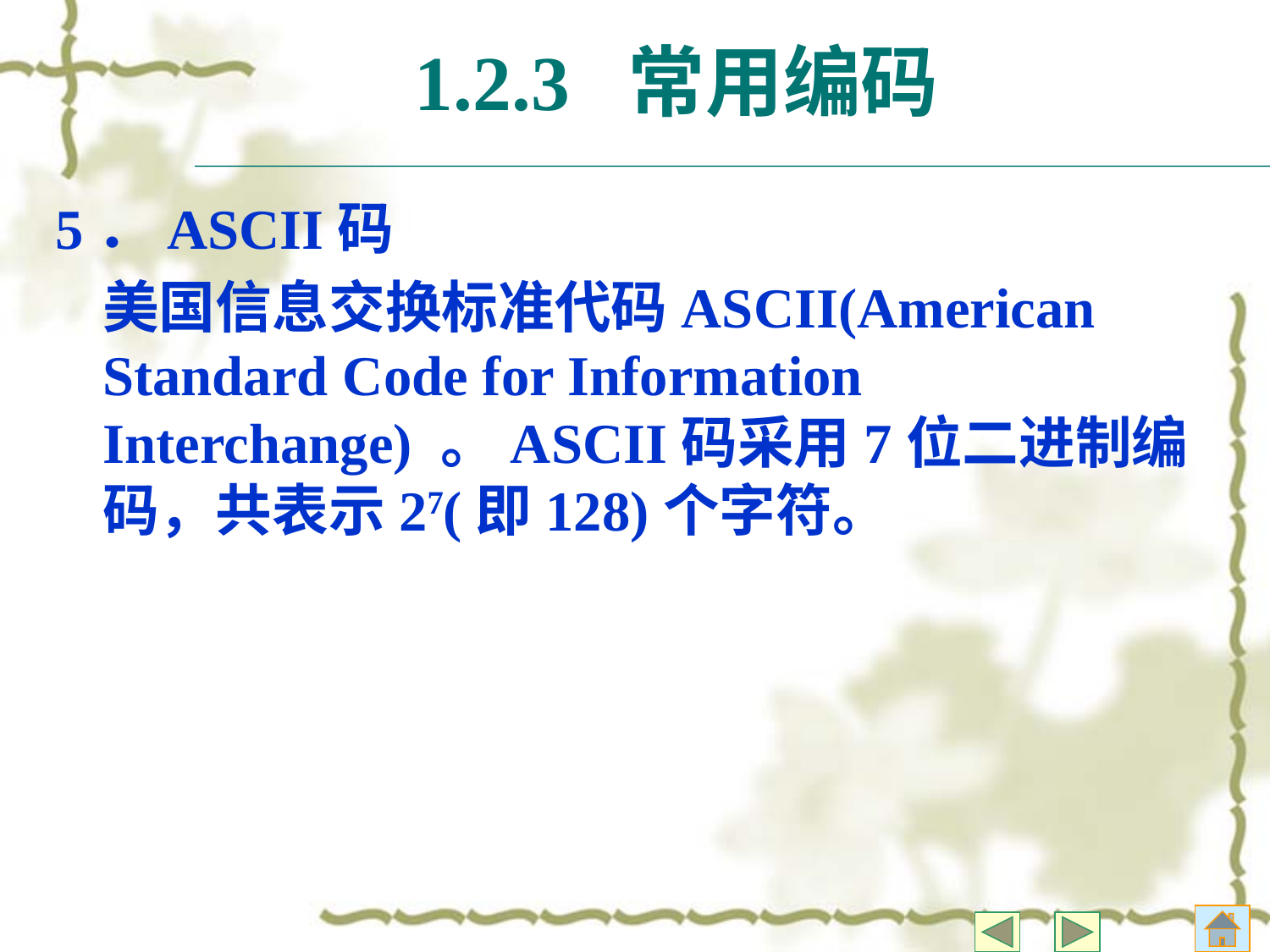

# 1.2.3  常用编码
5．ASCII码
	美国信息交换标准代码ASCII(American Standard Code for Information Interchange) 。ASCII码采用7位二进制编码，共表示27(即128)个字符。